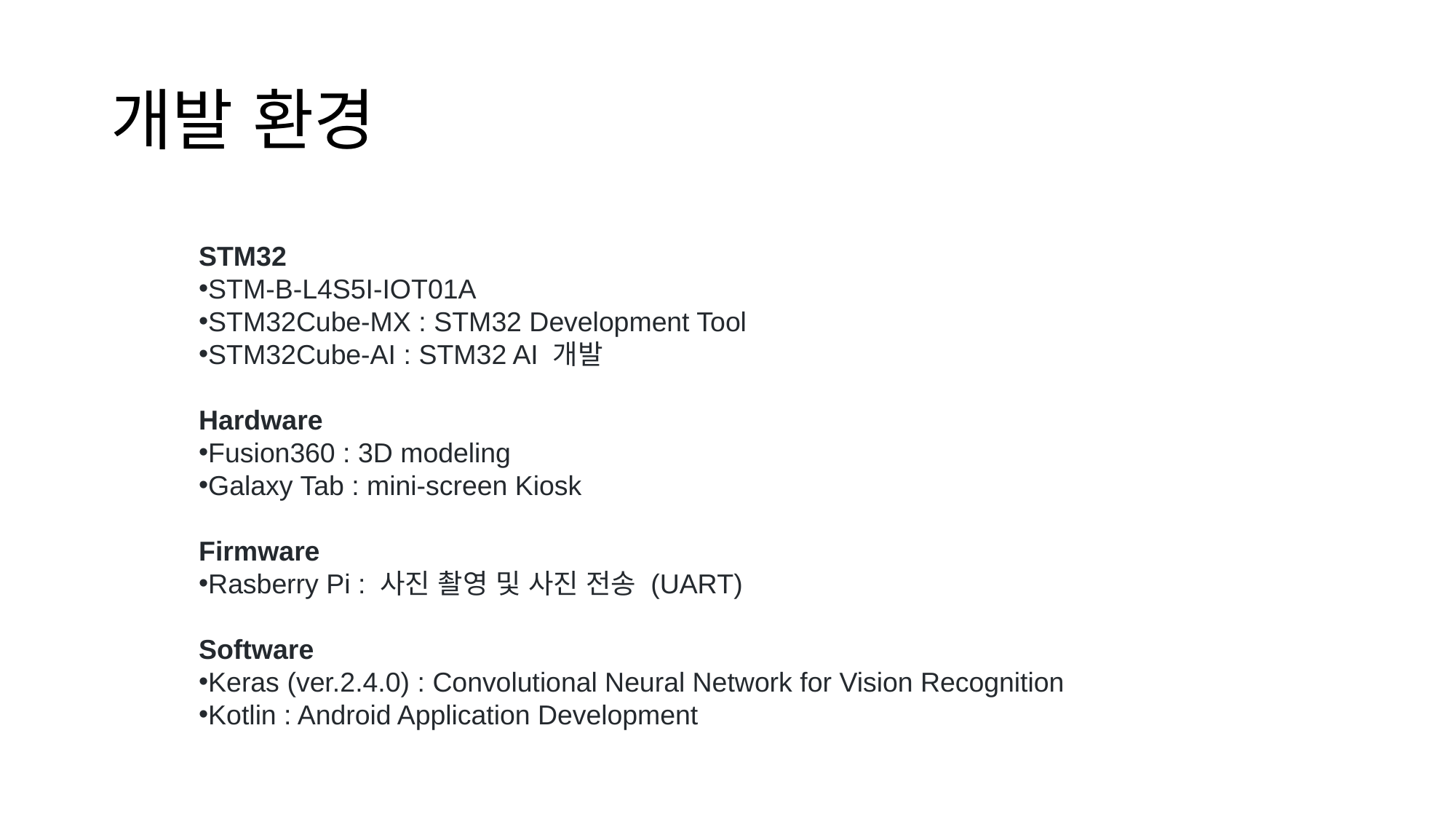

# 개발 환경
STM32
STM-B-L4S5I-IOT01A
STM32Cube-MX : STM32 Development Tool
STM32Cube-AI : STM32 AI 개발

Hardware
Fusion360 : 3D modeling
Galaxy Tab : mini-screen Kiosk

Firmware
Rasberry Pi : 사진 촬영 및 사진 전송 (UART)

Software
Keras (ver.2.4.0) : Convolutional Neural Network for Vision Recognition
Kotlin : Android Application Development